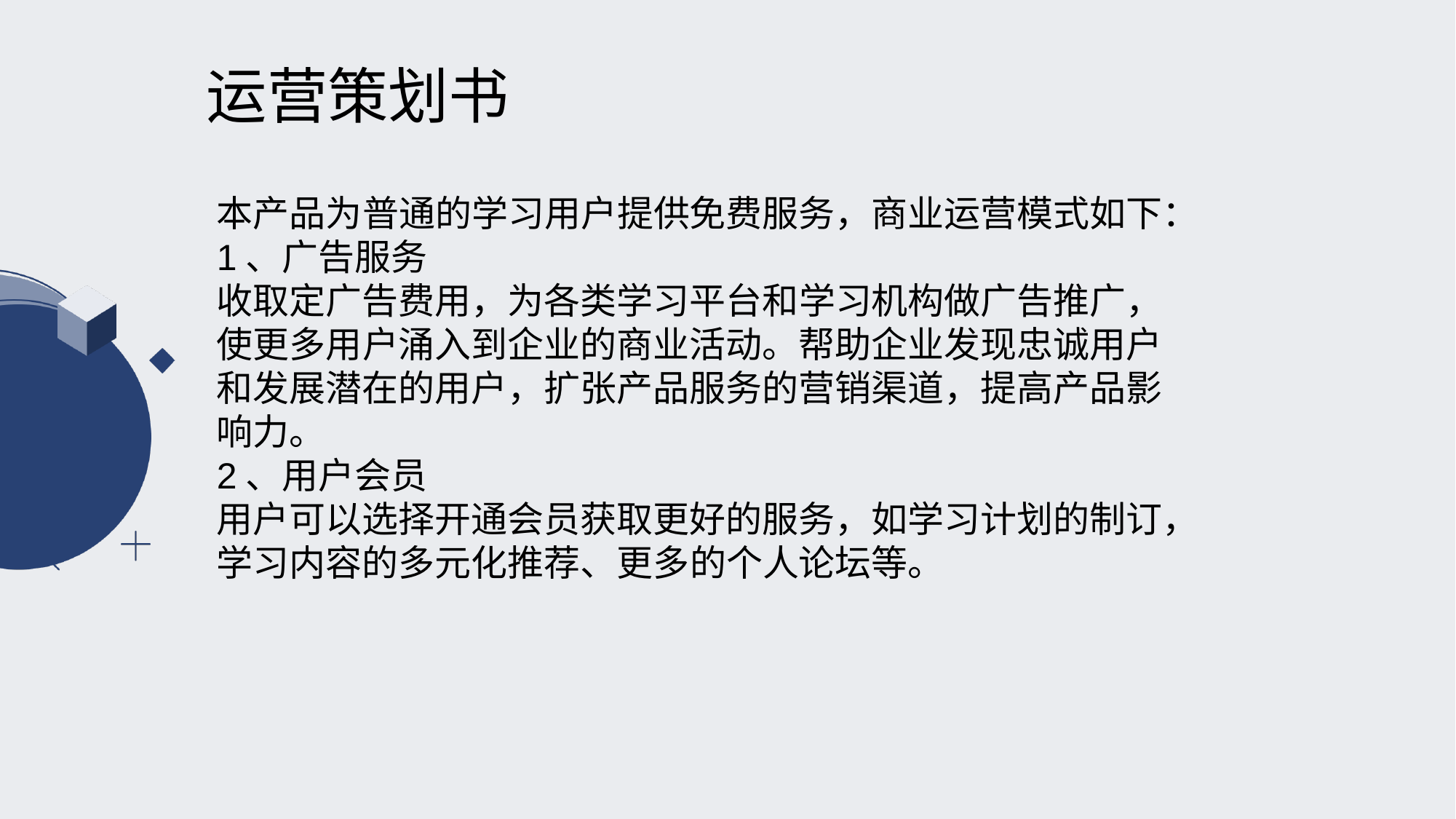

运营策划书
本产品为普通的学习用户提供免费服务，商业运营模式如下：
1、广告服务
收取定广告费用，为各类学习平台和学习机构做广告推广，使更多用户涌入到企业的商业活动。帮助企业发现忠诚用户和发展潜在的用户，扩张产品服务的营销渠道，提高产品影响力。
2、用户会员
用户可以选择开通会员获取更好的服务，如学习计划的制订，学习内容的多元化推荐、更多的个人论坛等。